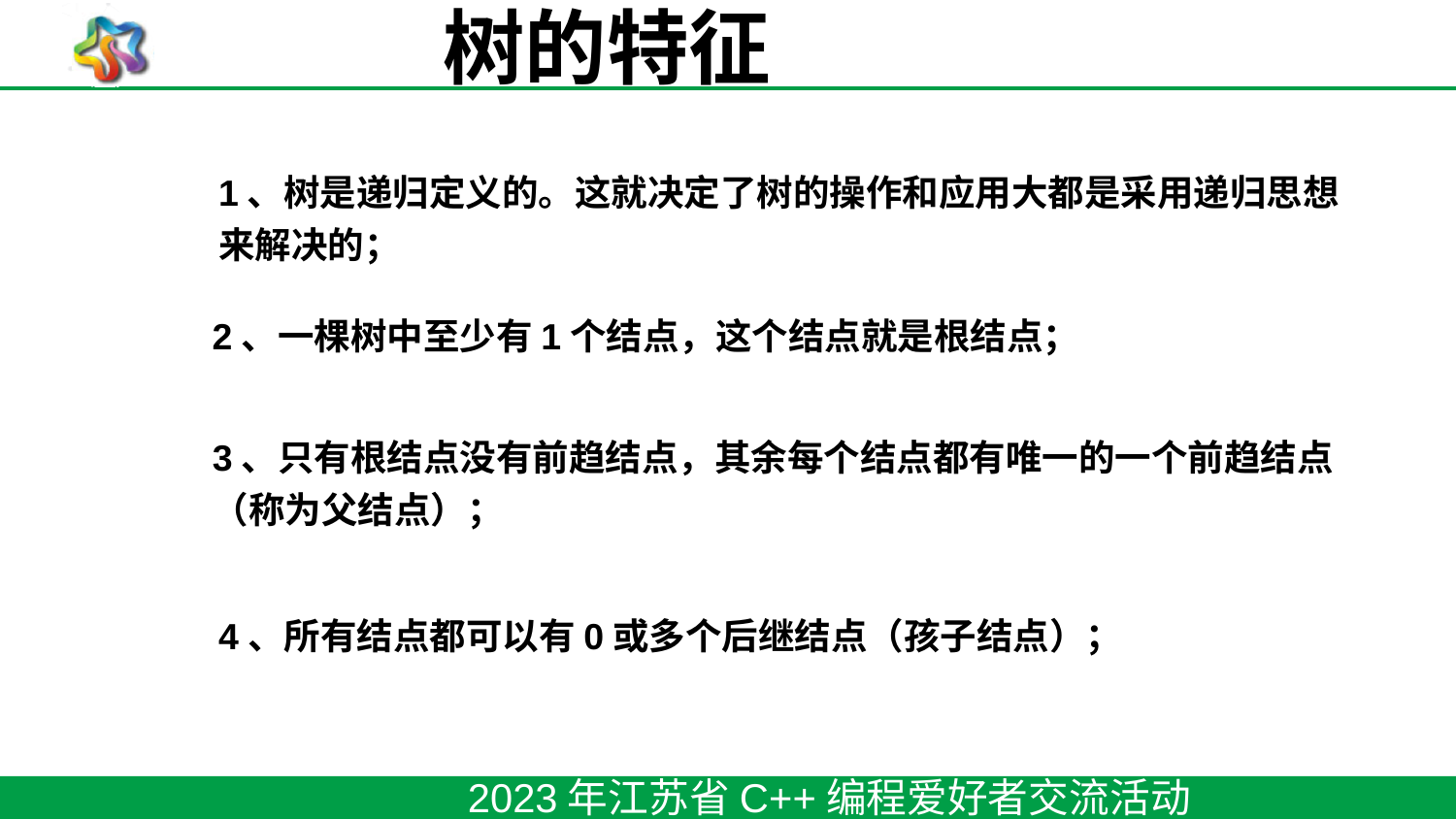

树的特征
1、树是递归定义的。这就决定了树的操作和应用大都是采用递归思想来解决的；
2、一棵树中至少有1个结点，这个结点就是根结点；
3、只有根结点没有前趋结点，其余每个结点都有唯一的一个前趋结点（称为父结点）；
4、所有结点都可以有0或多个后继结点（孩子结点）；